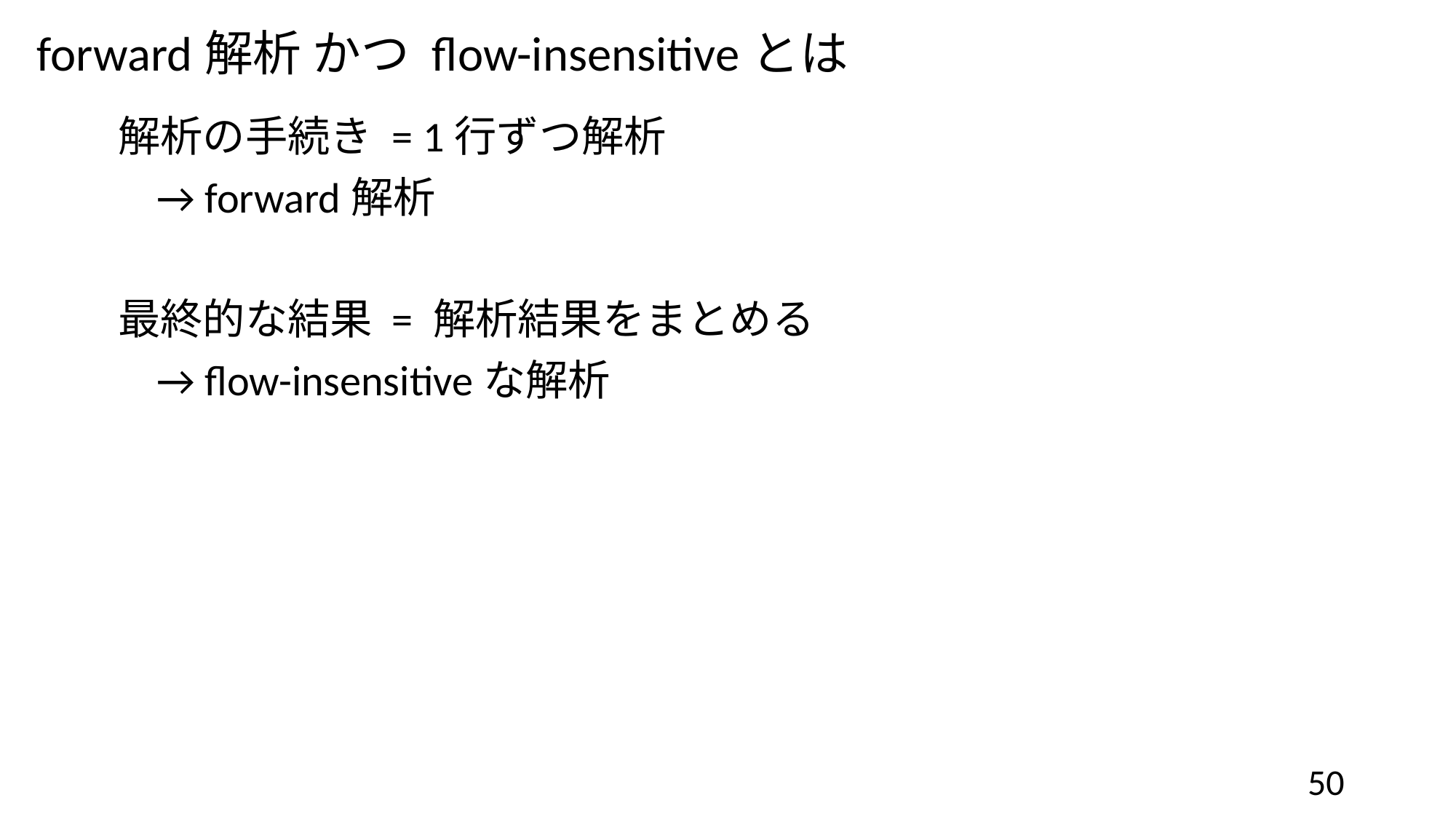

forward解析 かつ flow-insensitiveとは
解析の手続き = 1行ずつ解析
    → forward解析

最終的な結果 = 解析結果をまとめる
    → flow-insensitiveな解析
50